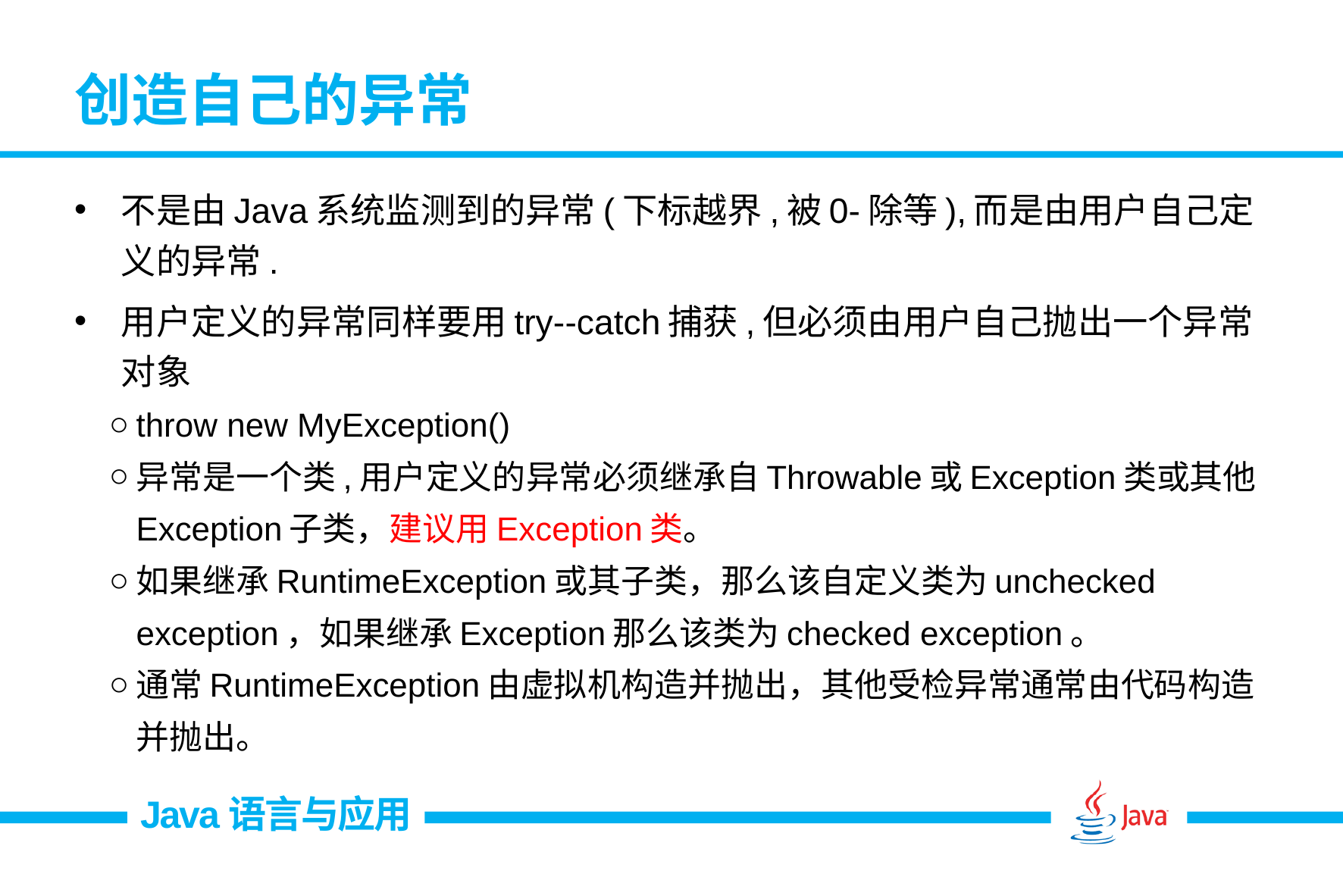

# 创造自己的异常
不是由Java系统监测到的异常(下标越界,被0-除等),而是由用户自己定义的异常.
用户定义的异常同样要用try--catch捕获,但必须由用户自己抛出一个异常对象
throw new MyException()
异常是一个类,用户定义的异常必须继承自Throwable或Exception类或其他Exception子类，建议用Exception类。
如果继承RuntimeException或其子类，那么该自定义类为unchecked exception，如果继承Exception那么该类为checked exception。
通常RuntimeException由虚拟机构造并抛出，其他受检异常通常由代码构造并抛出。